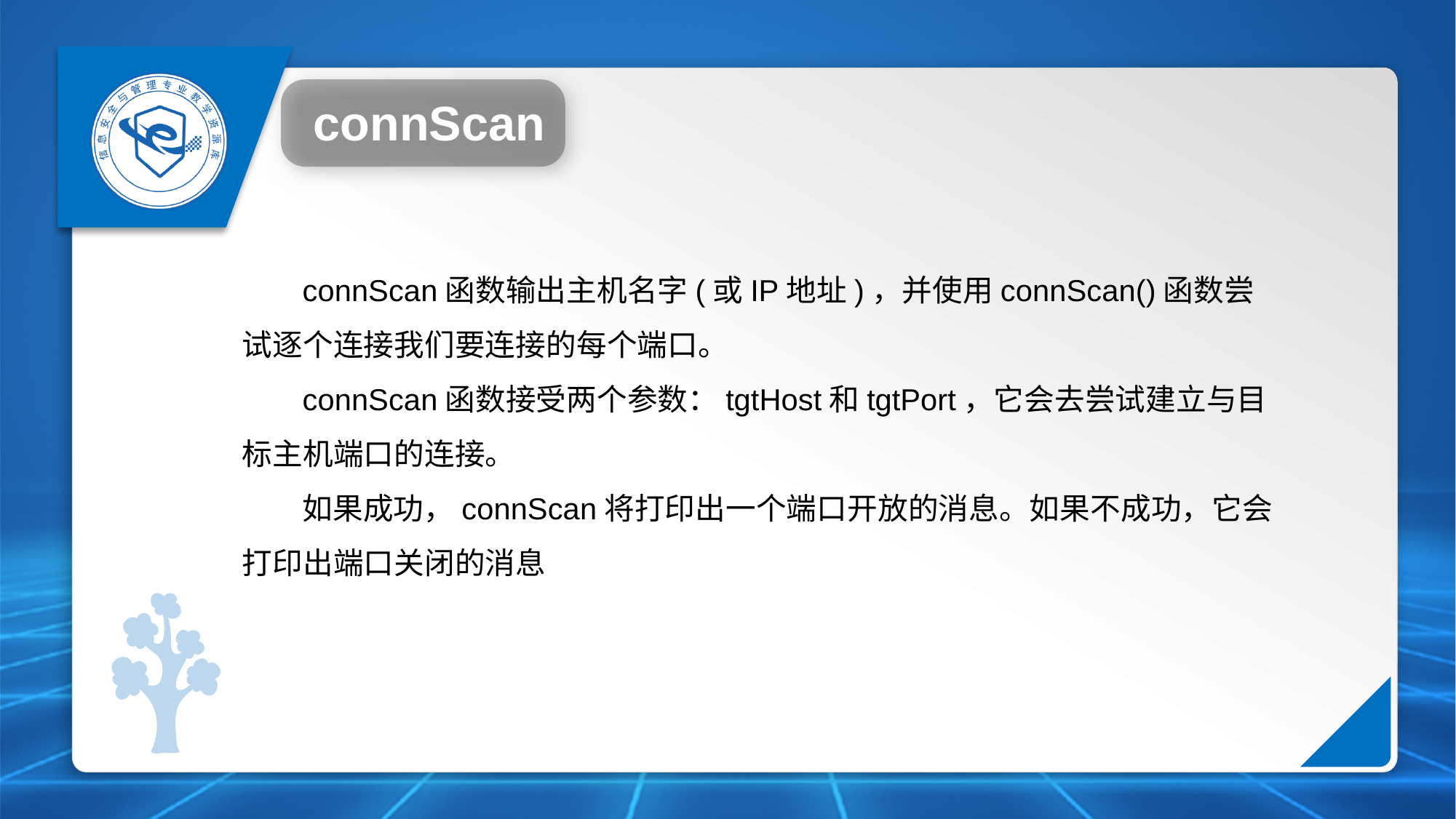

connScan
connScan函数输出主机名字(或IP地址)，并使用connScan()函数尝试逐个连接我们要连接的每个端口。
connScan函数接受两个参数：tgtHost和tgtPort，它会去尝试建立与目标主机端口的连接。
如果成功，connScan将打印出一个端口开放的消息。如果不成功，它会打印出端口关闭的消息